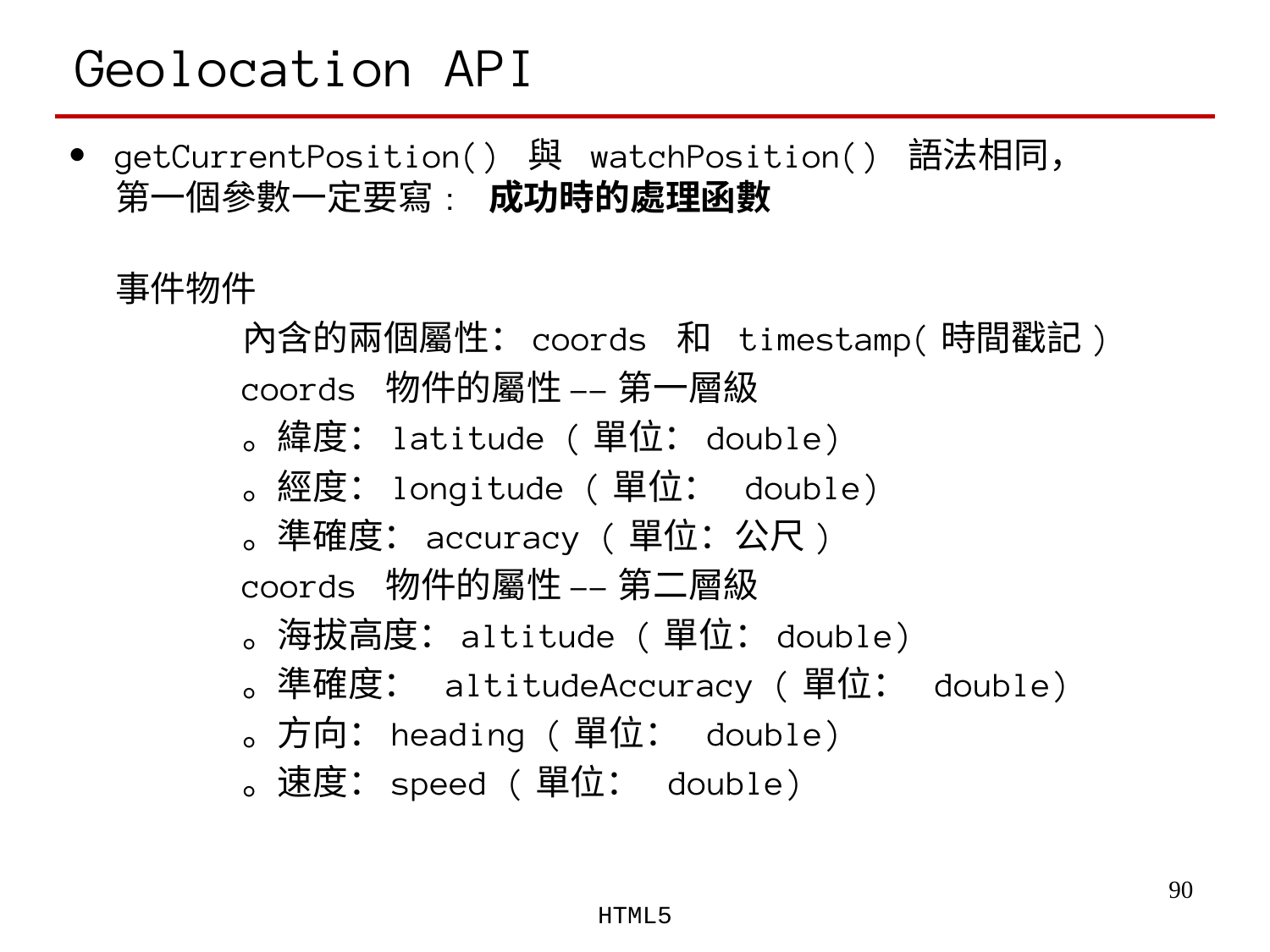

# Geolocation API
getCurrentPosition() 與 watchPosition() 語法相同，
第一個參數一定要寫: 成功時的處理函數
事件物件
		內含的兩個屬性：coords 和 timestamp(時間戳記)
		coords 物件的屬性--第一層級
		。緯度：latitude (單位：double)
		。經度：longitude (單位： double)
		。準確度：accuracy (單位：公尺)
		coords 物件的屬性--第二層級
		。海拔高度：altitude (單位：double)
		。準確度： altitudeAccuracy (單位： double)
		。方向：heading (單位： double)
		。速度：speed (單位： double)

90
HTML5